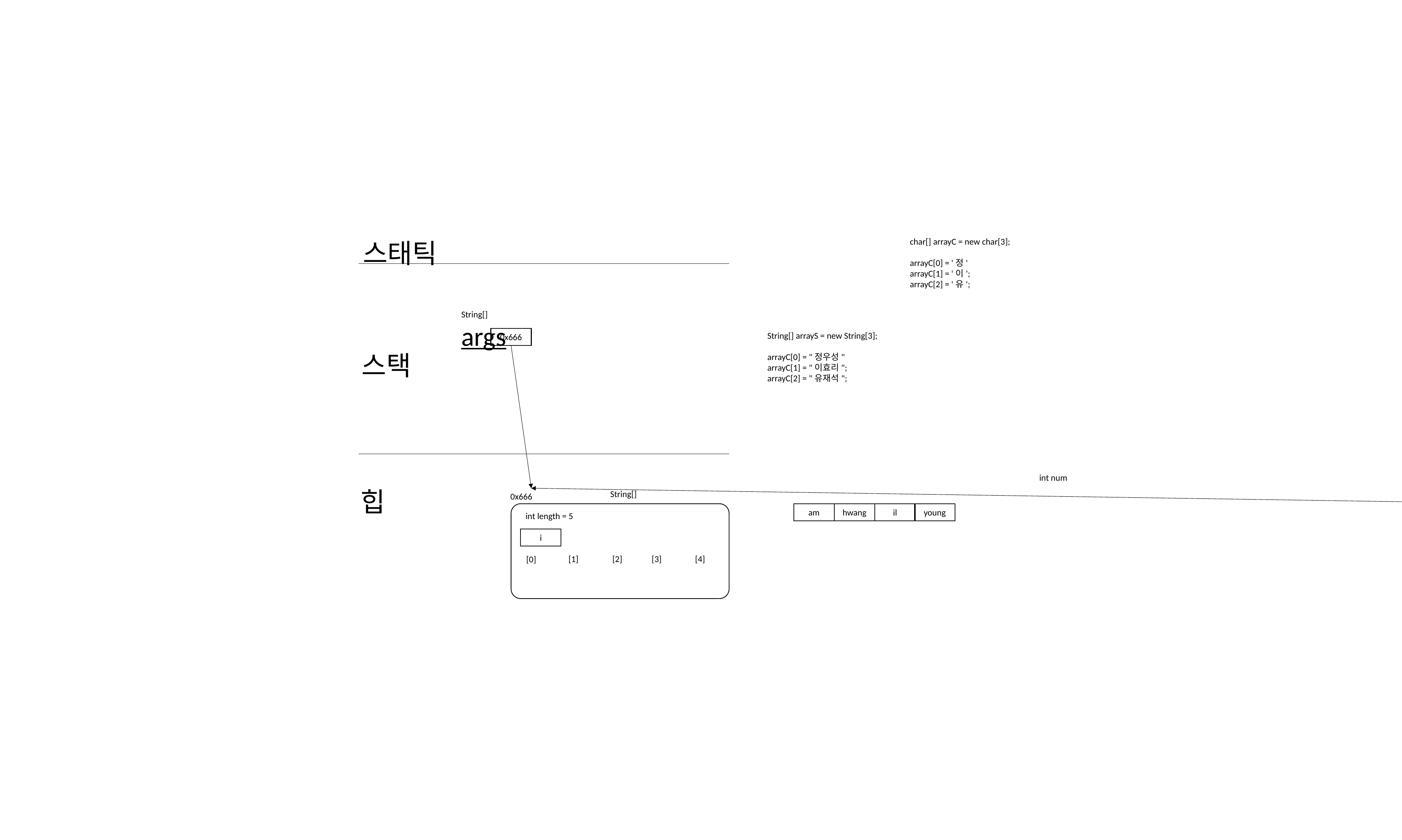

char[] arrayC = new char[3];

arrayC[0] = '정'
arrayC[1] = '이';
arrayC[2] = '유';

스태틱
String[] args
String[] arrayS = new String[3];

arrayC[0] = "정우성"
arrayC[1] = "이효리";
arrayC[2] = "유재석";

0x666
스택
int num
힙
 String[]
0x666
0x666

am
hwang
il
young
 int length = 5
i
  [2]
  [3]
  [4]
  [1]
  [0]